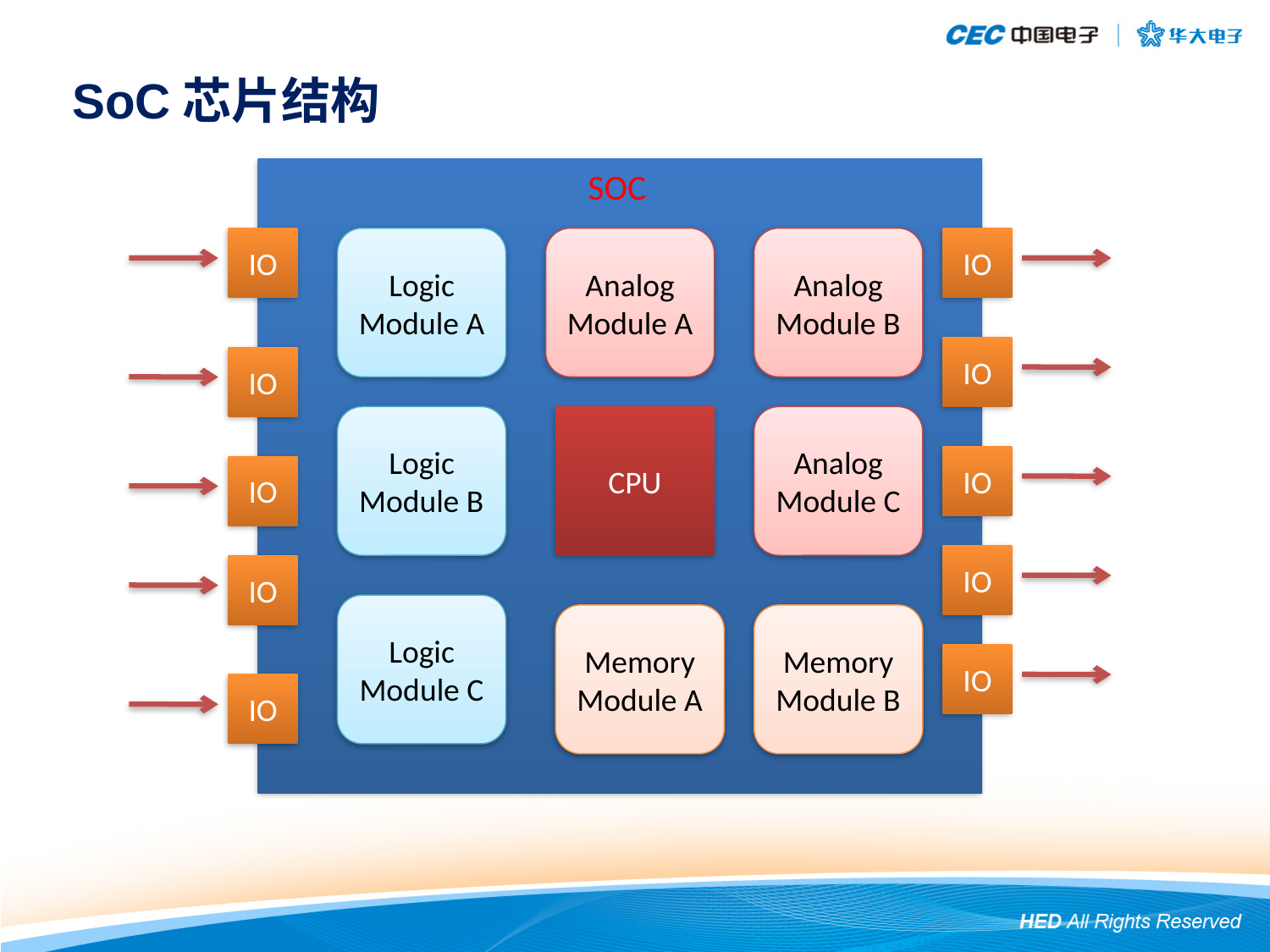

# SoC芯片结构

SOC
IO
Logic
Module A
Analog
Module A
Analog
Module B
IO
IO
IO
Logic
Module B
CPU
Analog
Module C
IO
IO
IO
IO
Logic
Module C
Memory Module A
Memory Module B
IO
IO